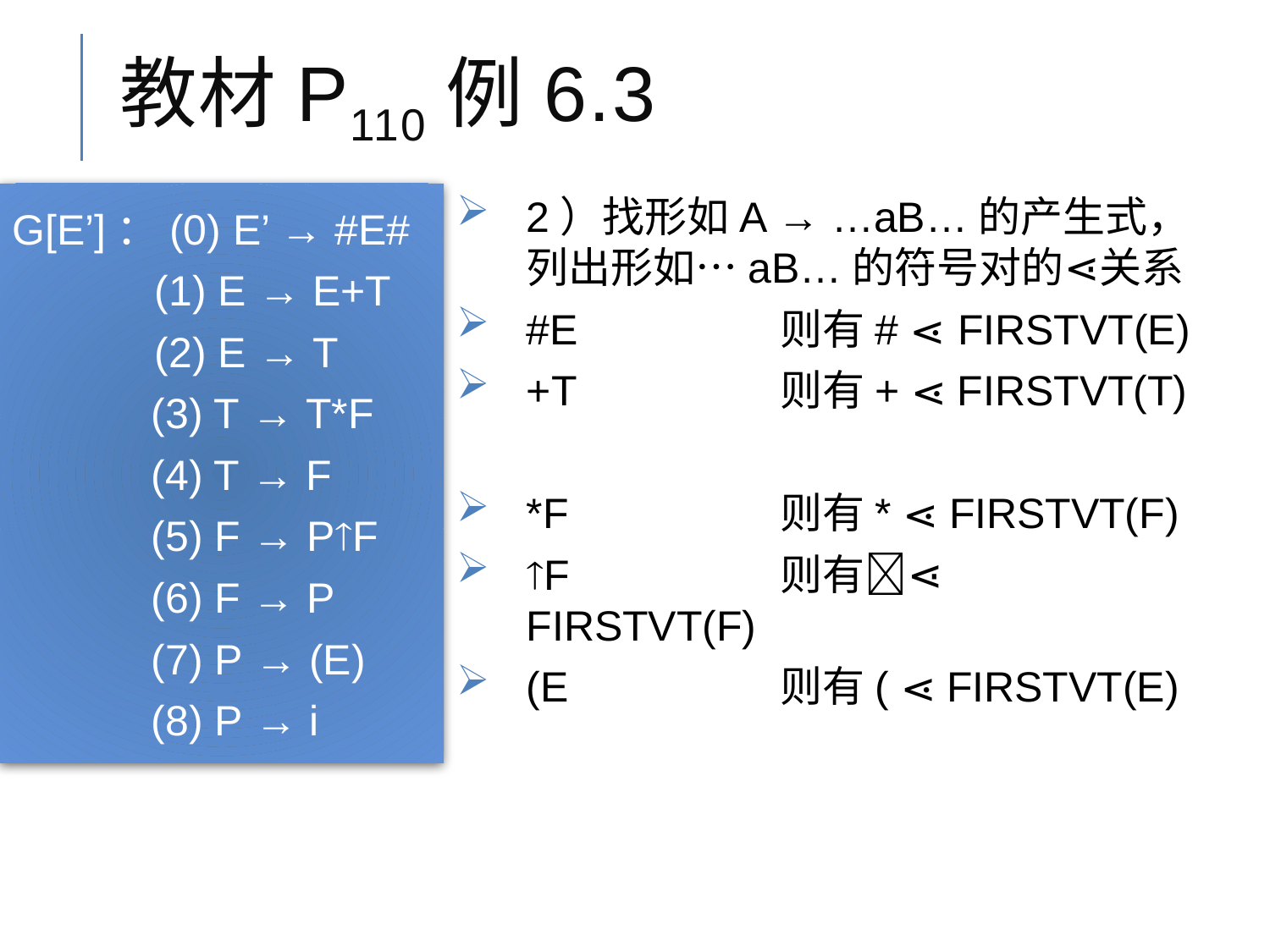

# 教材P110例6.3
G[E’]：(0) E’ → #E#
            (1) E → E+T
            (2) E → T
	 (3) T → T*F
	 (4) T → F
	 (5) F → P↑F
	 (6) F → P
	 (7) P → (E)
	 (8) P → i
2）找形如A → …aB…的产生式，列出形如…aB…的符号对的⋖关系
#E		则有# ⋖ FIRSTVT(E)
+T		则有+ ⋖ FIRSTVT(T)
*F		则有* ⋖ FIRSTVT(F)
­↑F		则有↑⋖ FIRSTVT(F)
(E		则有( ⋖ FIRSTVT(E)
43